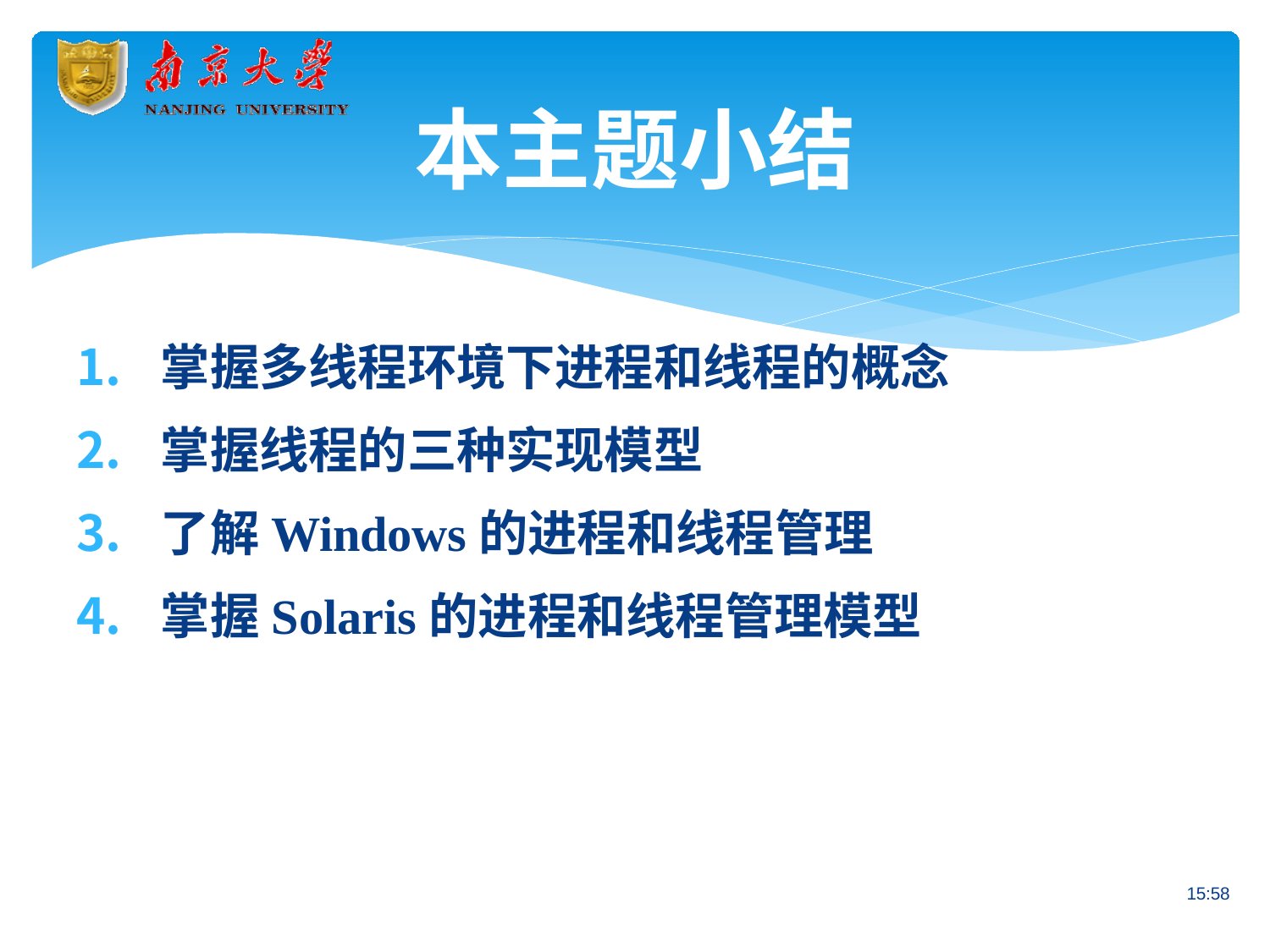

# 本主题小结
掌握多线程环境下进程和线程的概念
掌握线程的三种实现模型
了解Windows的进程和线程管理
掌握Solaris的进程和线程管理模型
15:58